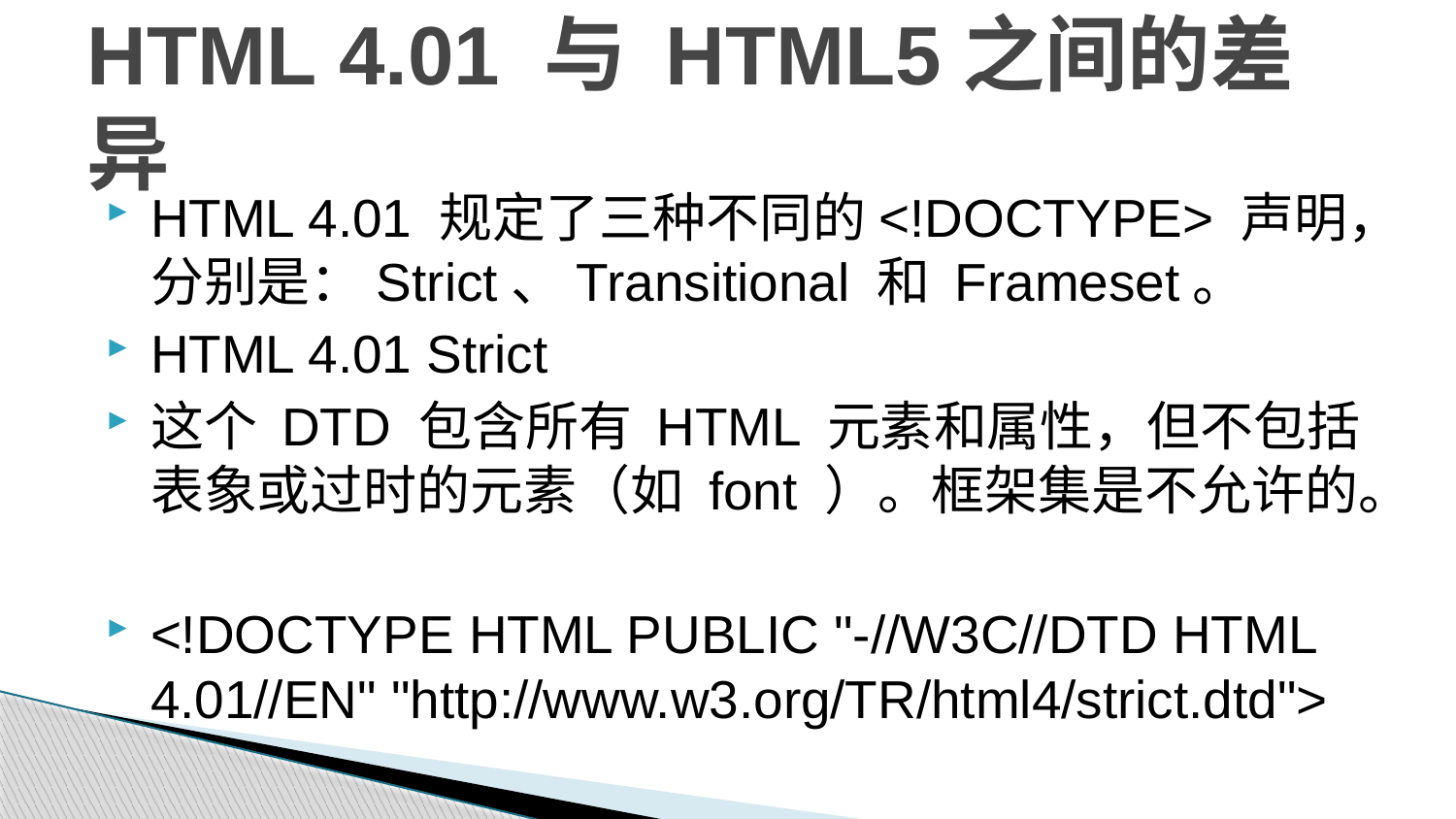

# HTML 4.01 与 HTML5之间的差异
HTML 4.01 规定了三种不同的<!DOCTYPE> 声明，分别是：Strict、Transitional 和 Frameset。
HTML 4.01 Strict
这个 DTD 包含所有 HTML 元素和属性，但不包括表象或过时的元素（如 font ）。框架集是不允许的。

<!DOCTYPE HTML PUBLIC "-//W3C//DTD HTML 4.01//EN" "http://www.w3.org/TR/html4/strict.dtd">